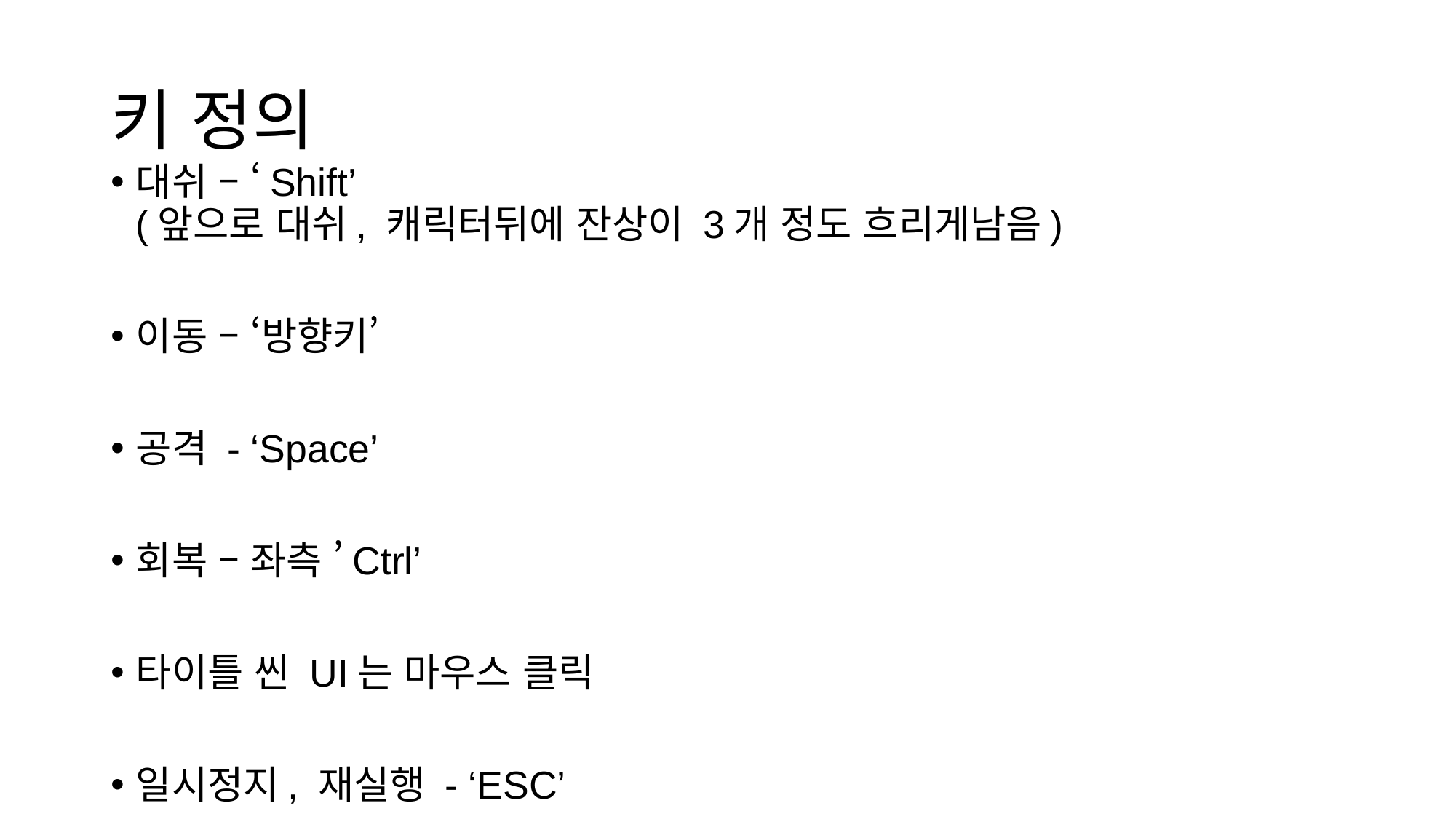

# 키 정의
대쉬 – ‘Shift’
(앞으로 대쉬, 캐릭터뒤에 잔상이 3개 정도 흐리게남음)

이동 – ‘방향키’

공격 - ‘Space’

회복 – 좌측 ’Ctrl’

타이틀 씬 UI는 마우스 클릭

일시정지, 재실행 - ‘ESC’